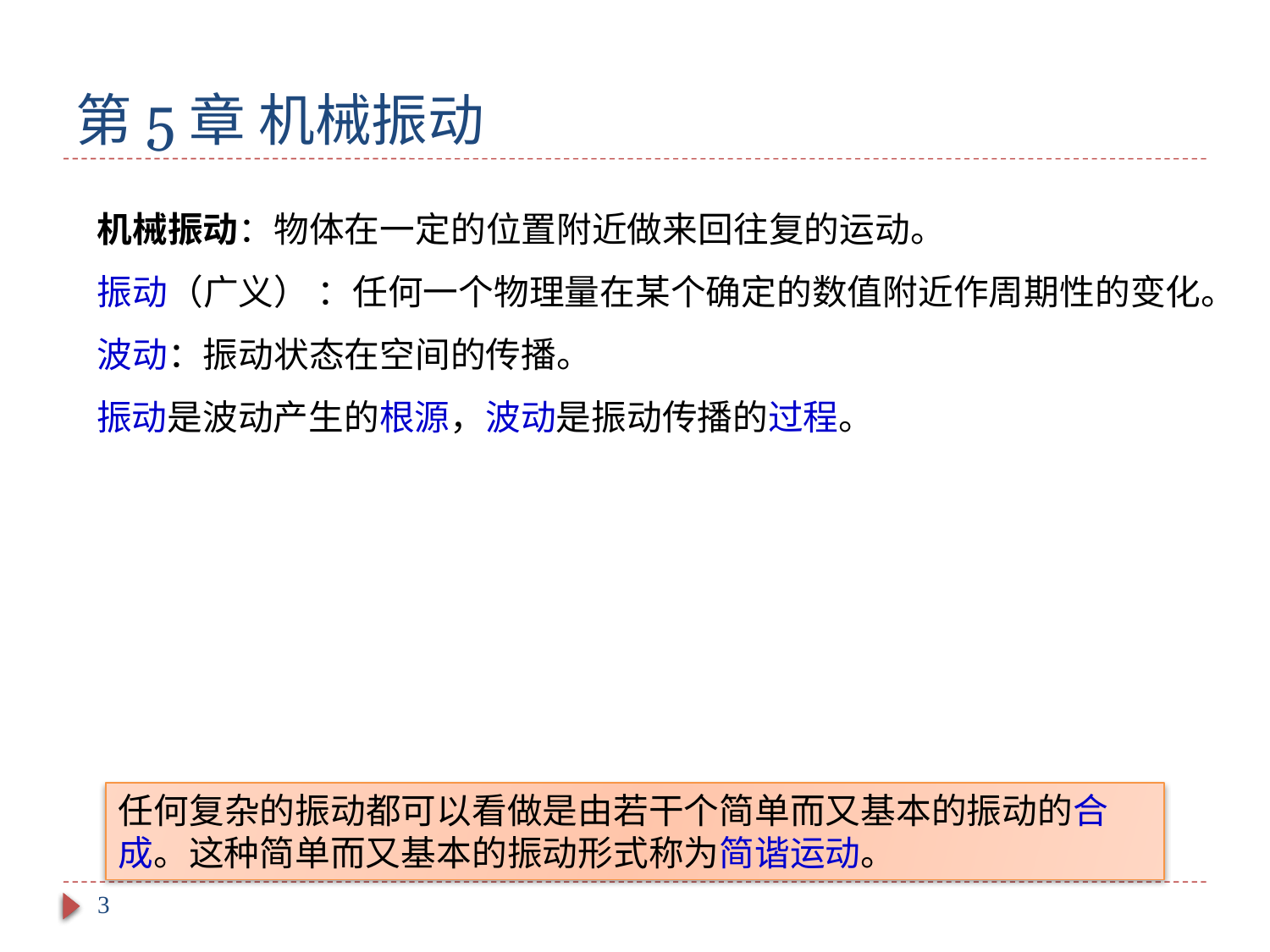

第5章 机械振动
机械振动：物体在一定的位置附近做来回往复的运动。
振动（广义） ：任何一个物理量在某个确定的数值附近作周期性的变化。
波动：振动状态在空间的传播。
振动是波动产生的根源，波动是振动传播的过程。
任何复杂的振动都可以看做是由若干个简单而又基本的振动的合成。这种简单而又基本的振动形式称为简谐运动。
3